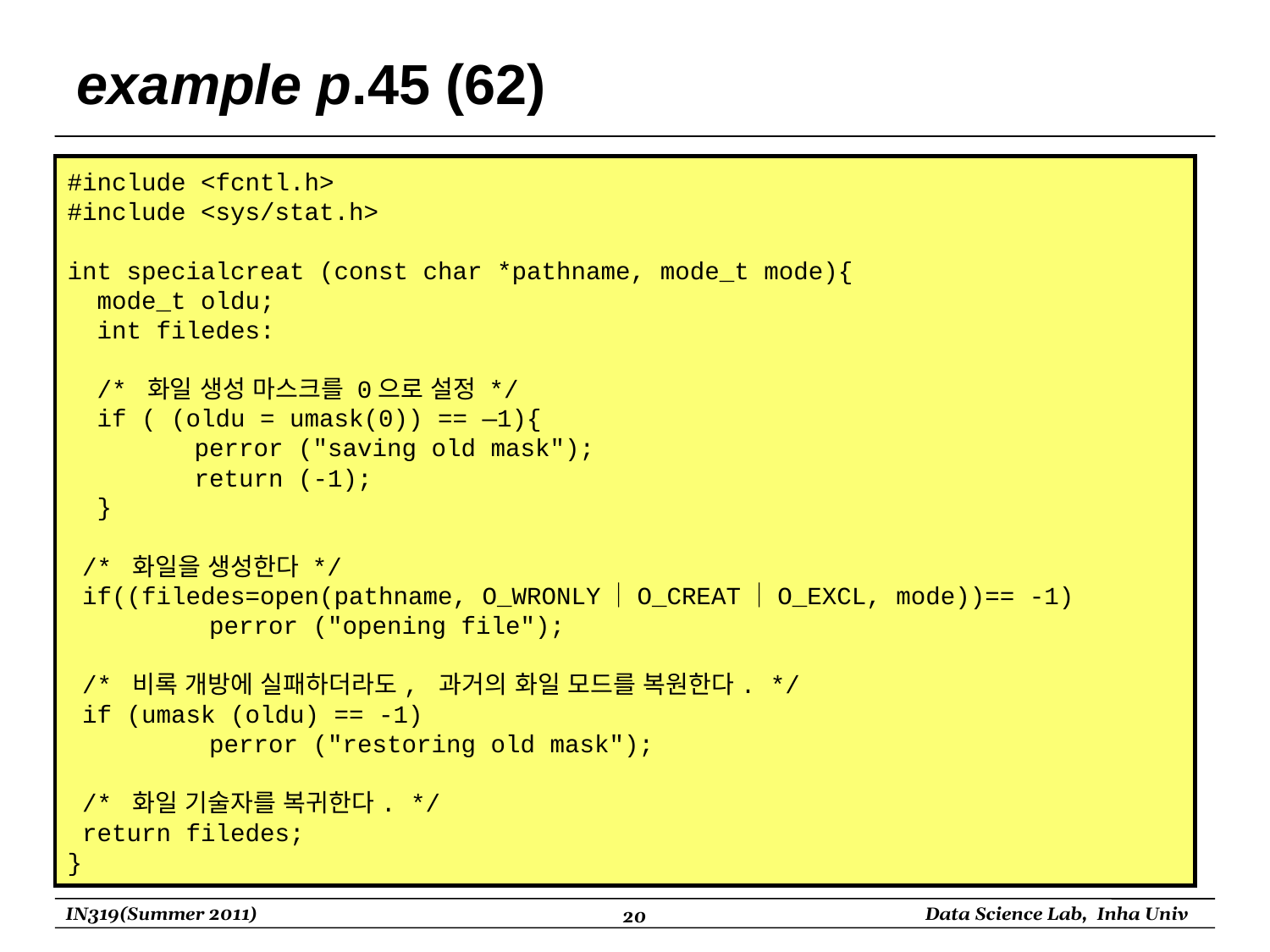

# example p.45 (62)

#include <fcntl.h>
#include <sys/stat.h>

int specialcreat (const char *pathname, mode_t mode){
  mode_t oldu;
  int filedes:

  /* 화일 생성 마스크를 0으로 설정 */
  if ( (oldu = umask(0)) == ―1){
 	perror ("saving old mask");
 	return (-1);
  }

 /* 화일을 생성한다 */
 if((filedes=open(pathname, O_WRONLY｜O_CREAT｜O_EXCL, mode))== -1)
	 perror ("opening file");

 /* 비록 개방에 실패하더라도, 과거의 화일 모드를 복원한다. */
 if (umask (oldu) == -1)
	 perror ("restoring old mask");

 /* 화일 기술자를 복귀한다. */
 return filedes;
}
20